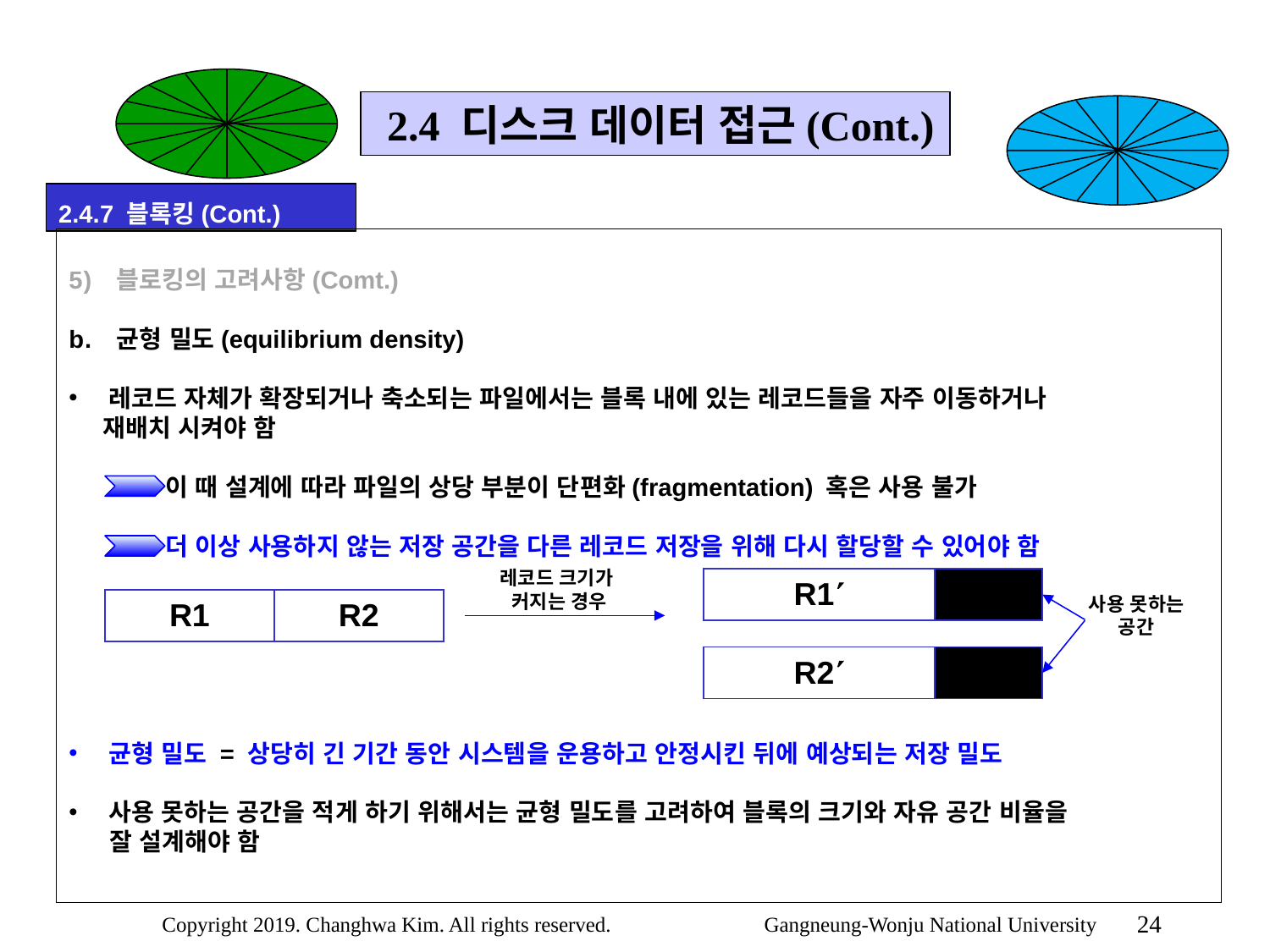

2.4 디스크 데이터 접근(Cont.)

2.4.7 블록킹(Cont.)

블로킹의 고려사항(Comt.)

균형 밀도(equilibrium density)

레코드 자체가 확장되거나 축소되는 파일에서는 블록 내에 있는 레코드들을 자주 이동하거나
    재배치 시켜야 함

             이 때 설계에 따라 파일의 상당 부분이 단편화(fragmentation) 혹은 사용 불가

             더 이상 사용하지 않는 저장 공간을 다른 레코드 저장을 위해 다시 할당할 수 있어야 함

균형 밀도 = 상당히 긴 기간 동안 시스템을 운용하고 안정시킨 뒤에 예상되는 저장 밀도

사용 못하는 공간을 적게 하기 위해서는 균형 밀도를 고려하여 블록의 크기와 자유 공간 비율을
     잘 설계해야 함

레코드 크기가
커지는 경우
| R1′ |  |
| --- | --- |
사용 못하는
공간
| R1 | R2 |
| --- | --- |
| R2′ |  |
| --- | --- |
24
Copyright 2019. Changhwa Kim. All rights reserved.                             Gangneung-Wonju National University